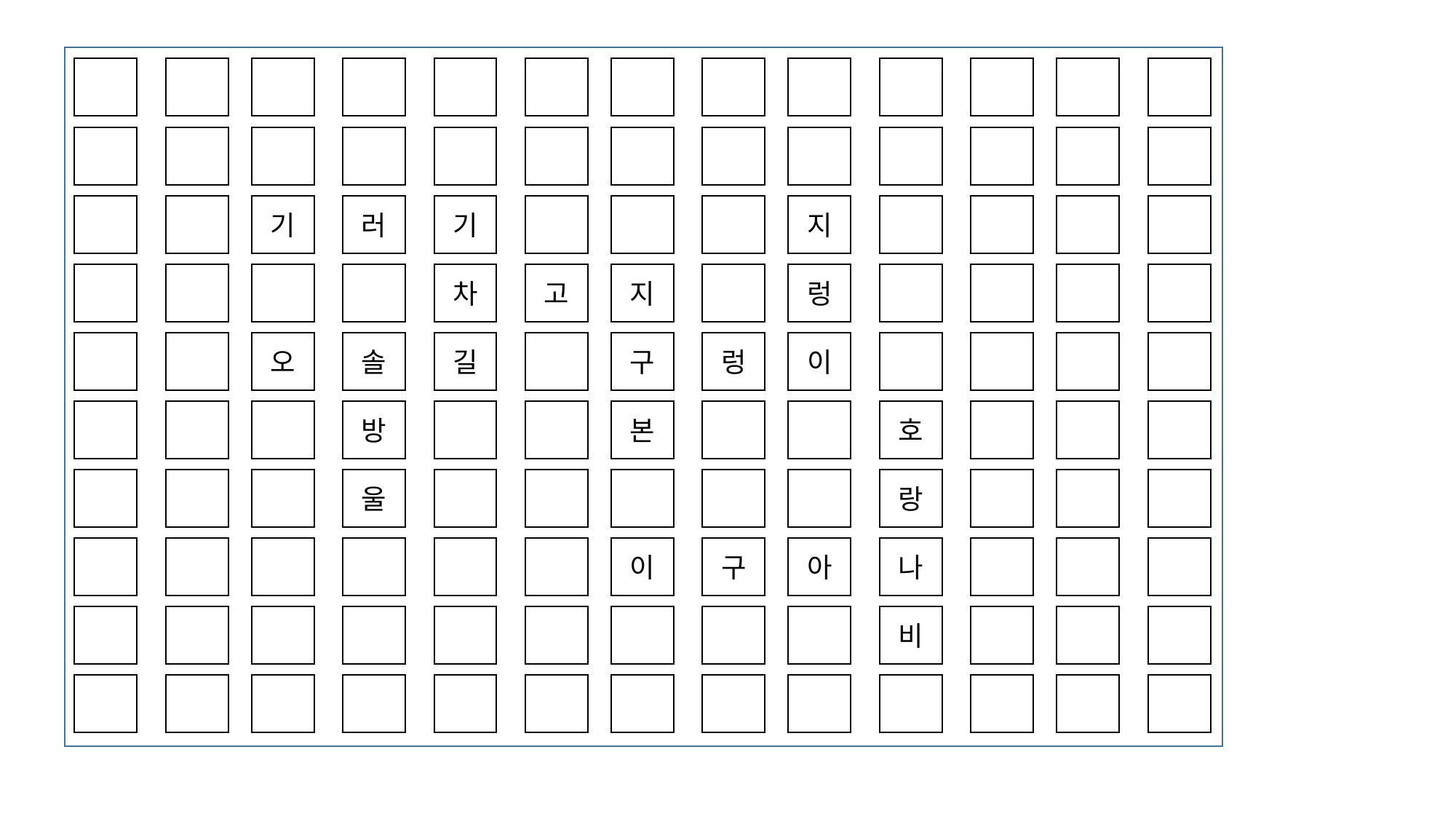

기
러
기

지

차
고
지

렁

오
솔
길

구
렁
이

방

본

호

울

랑

이
구
아
나

비